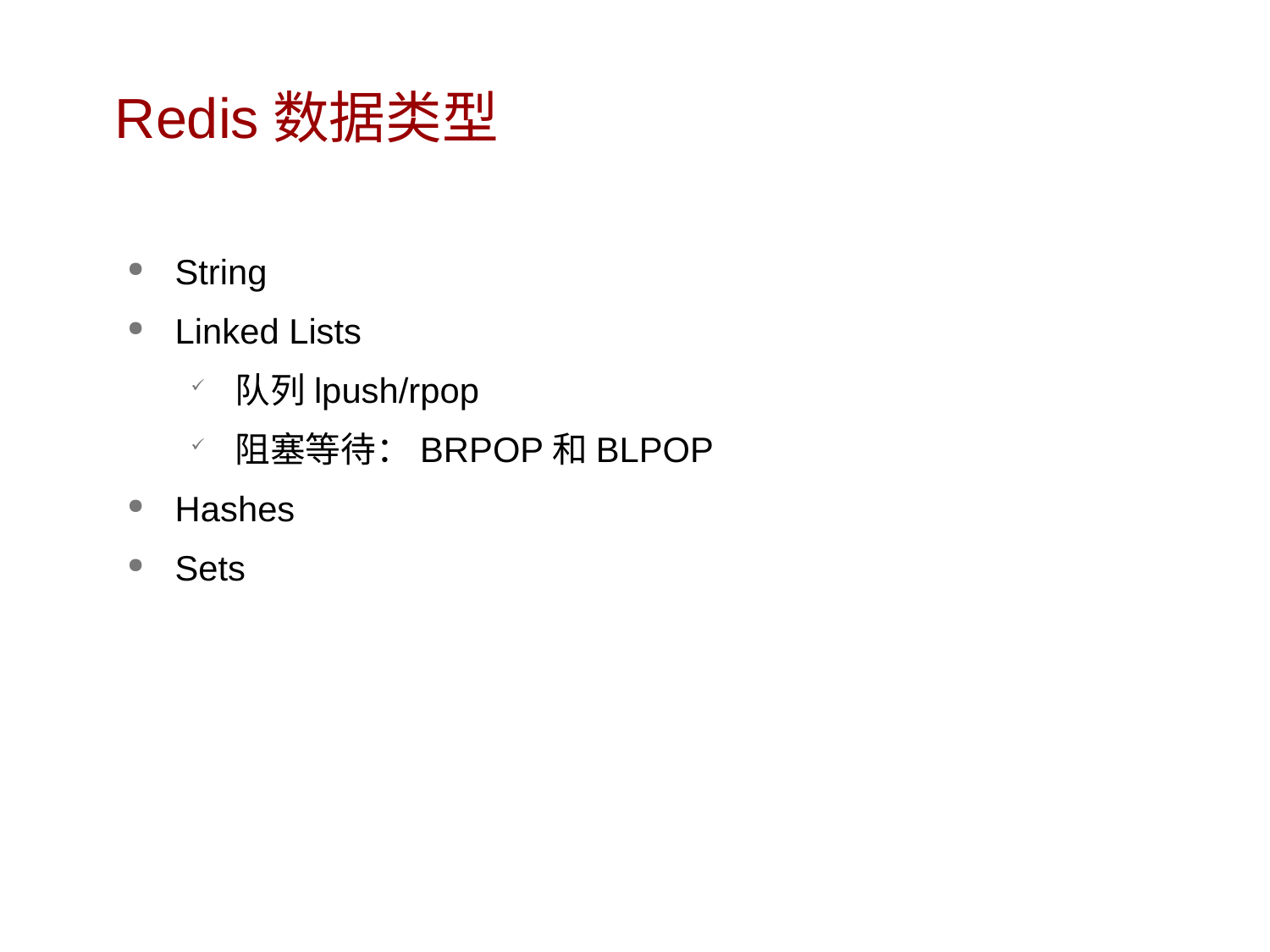

# Redis数据类型
String
Linked Lists
队列lpush/rpop
阻塞等待：BRPOP和BLPOP
Hashes
Sets